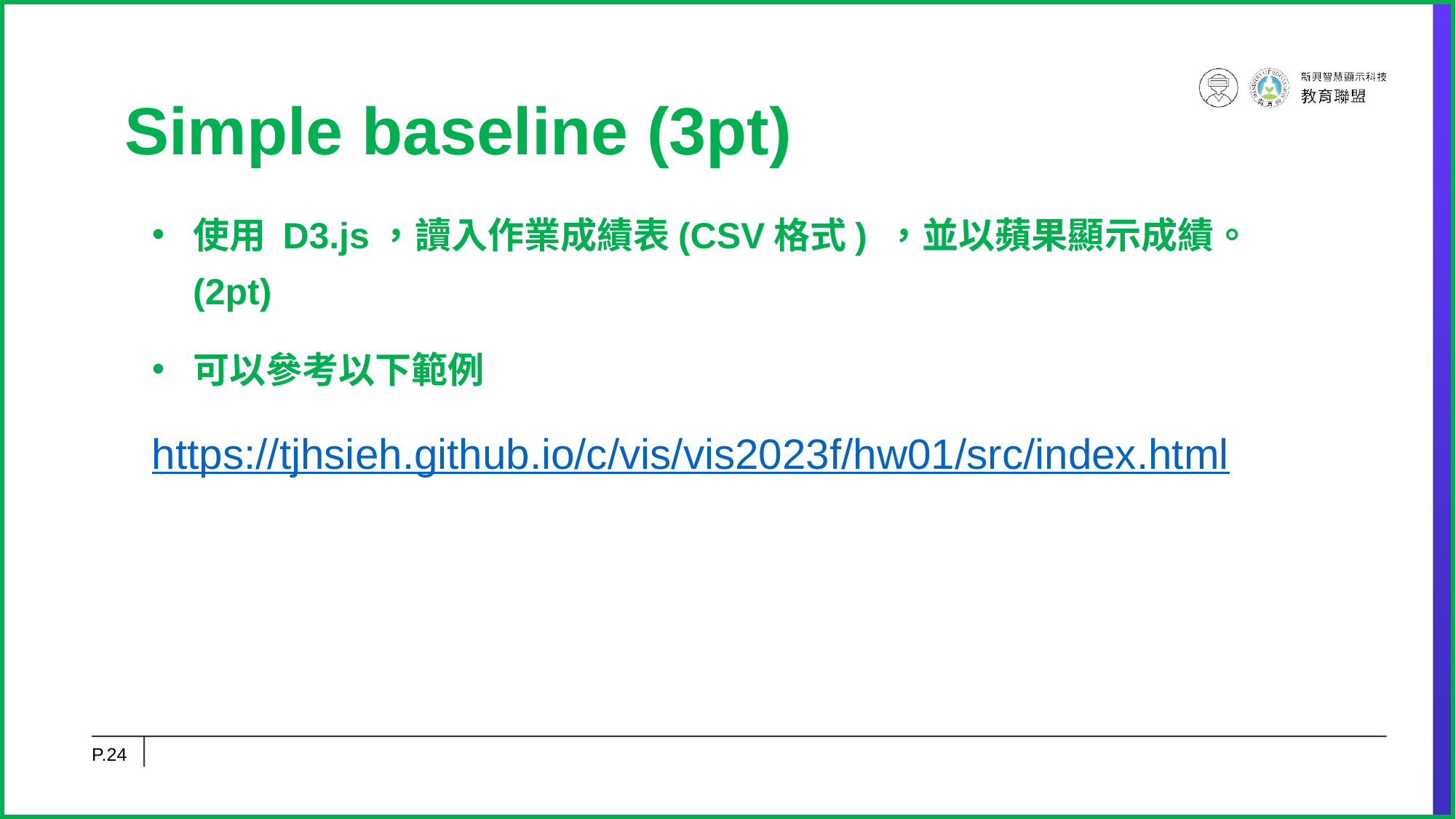

# Simple baseline (3pt)
使用 D3.js，讀入作業成績表(CSV格式) ，並以蘋果顯示成績。(2pt)
可以參考以下範例
https://tjhsieh.github.io/c/vis/vis2023f/hw01/src/index.html
P.24